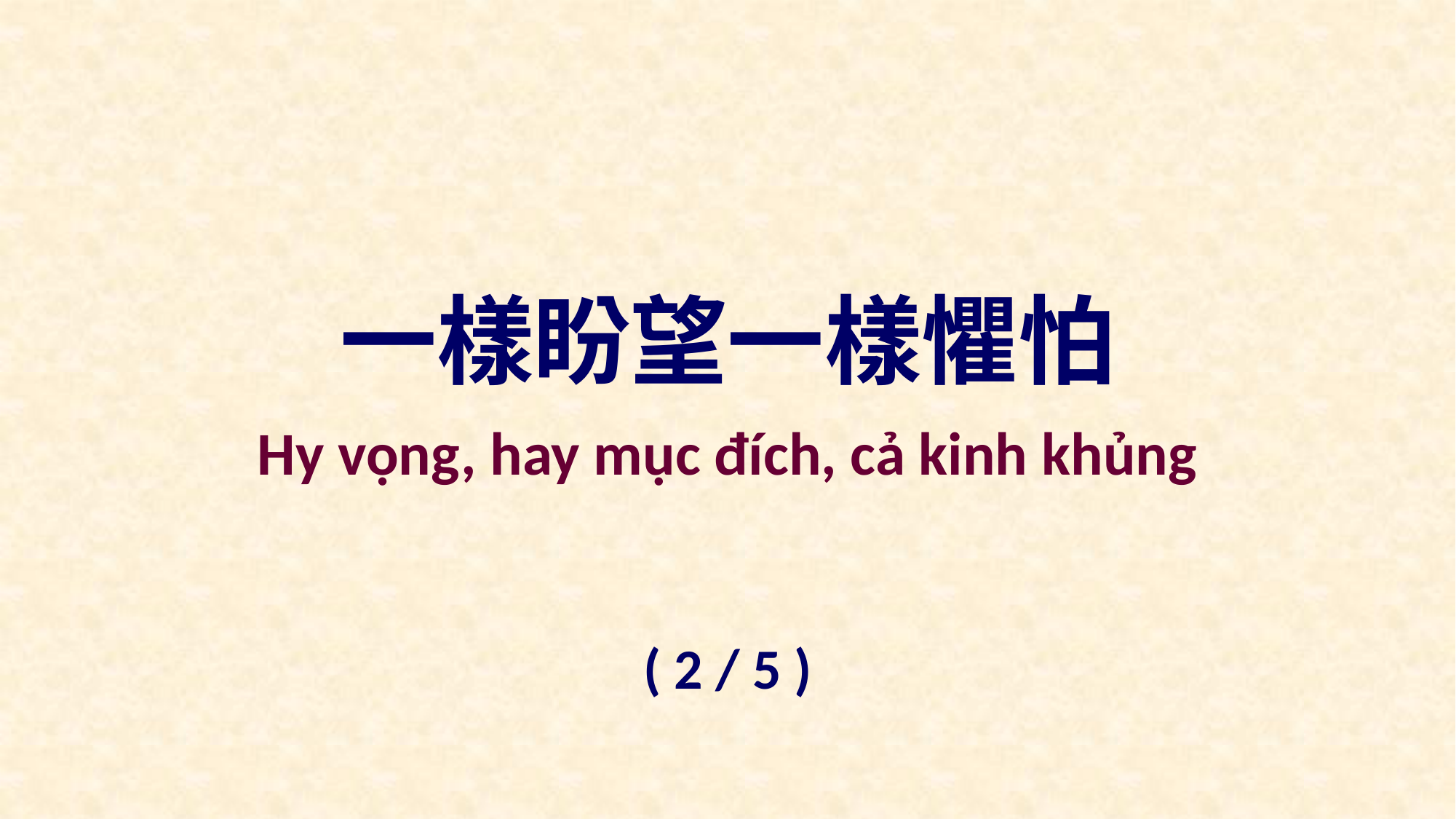

一樣盼望一樣懼怕
Hy vọng, hay mục đích, cả kinh khủng
( 2 / 5 )